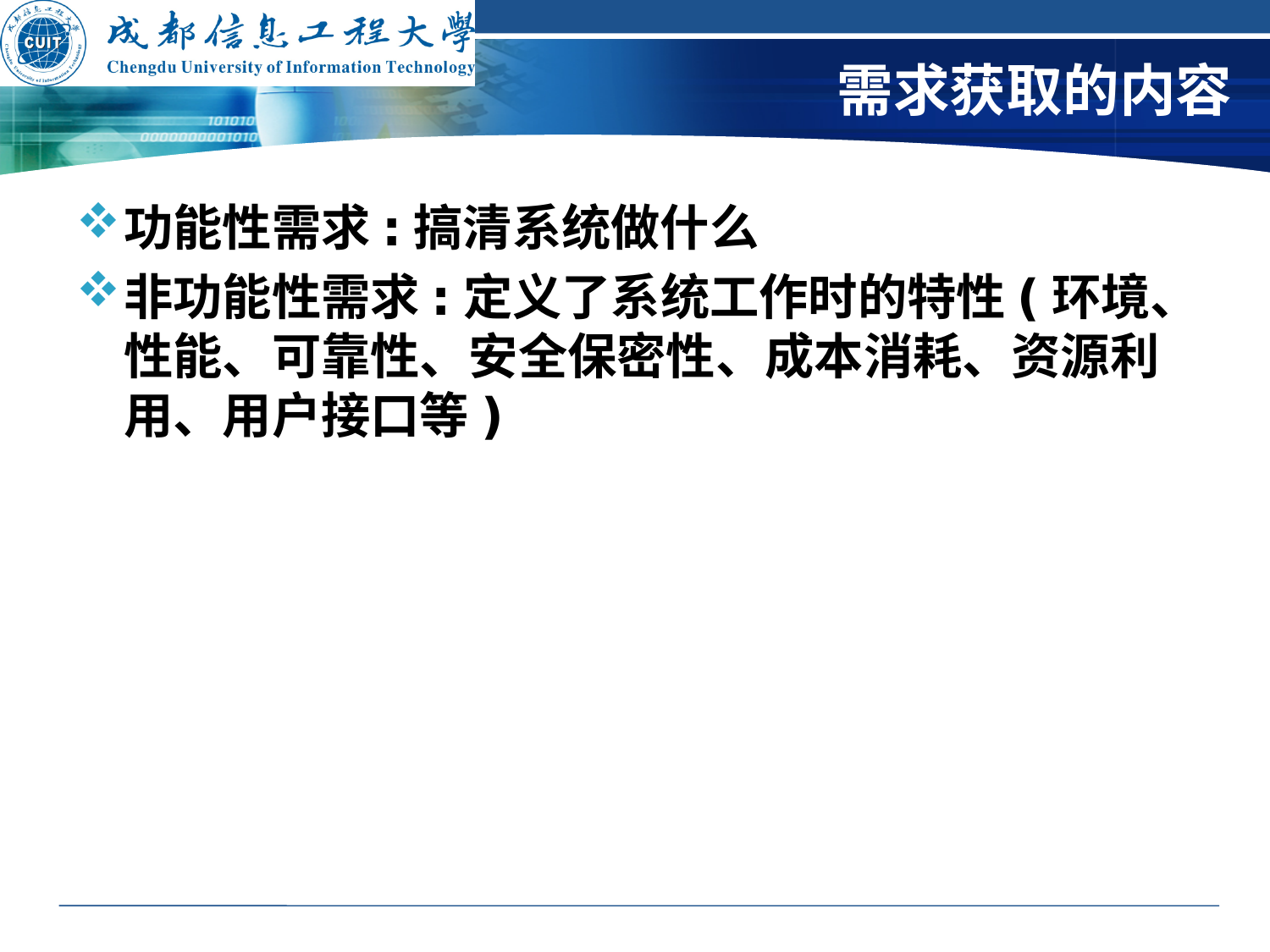

# 需求获取的内容
功能性需求:搞清系统做什么
非功能性需求:定义了系统工作时的特性(环境、性能、可靠性、安全保密性、成本消耗、资源利用、用户接口等)